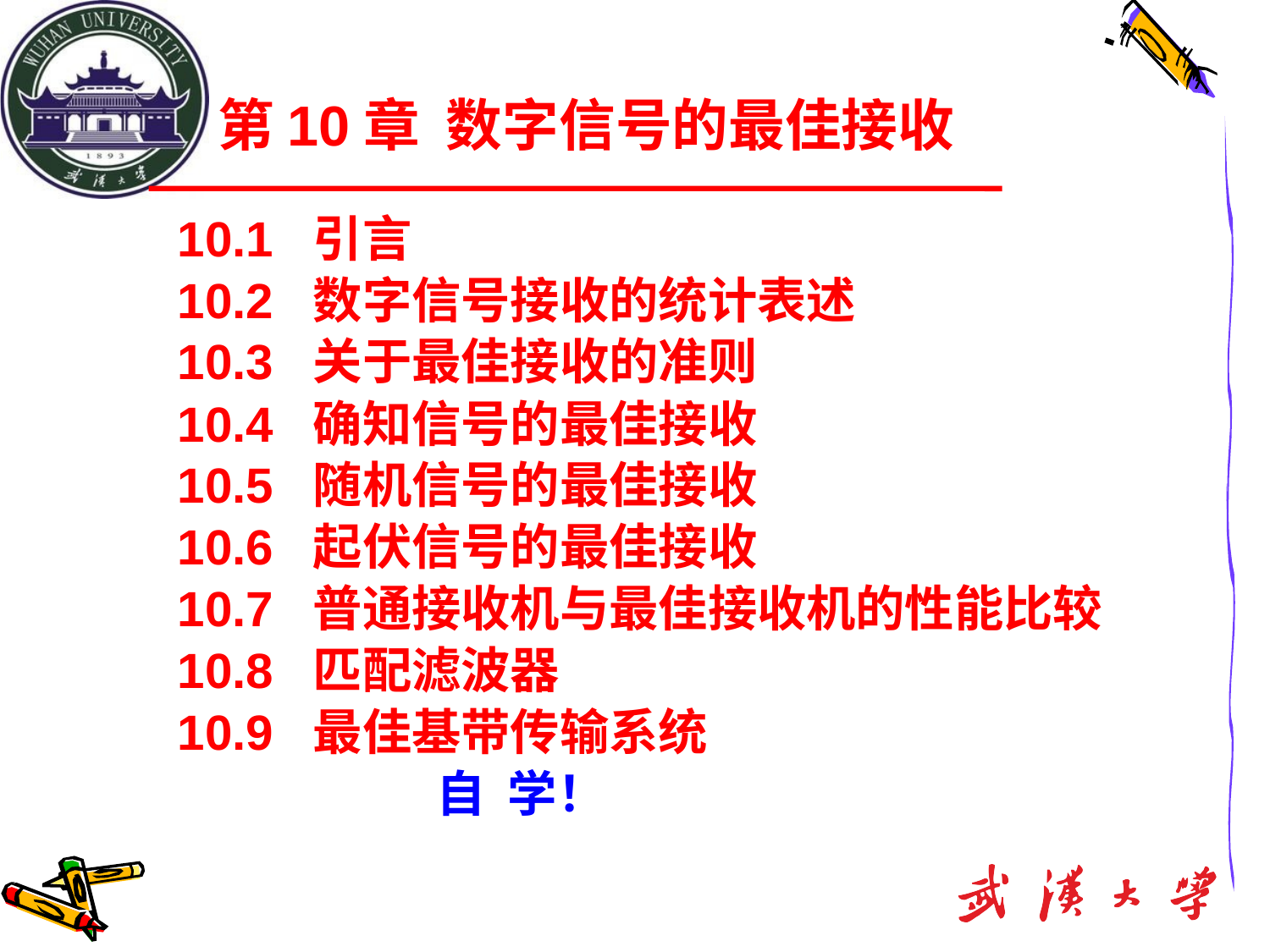

# 第10章  数字信号的最佳接收
10.1  引言
10.2  数字信号接收的统计表述
10.3  关于最佳接收的准则
10.4  确知信号的最佳接收
10.5  随机信号的最佳接收
10.6  起伏信号的最佳接收
10.7  普通接收机与最佳接收机的性能比较
10.8  匹配滤波器
10.9  最佳基带传输系统
                      自  学！